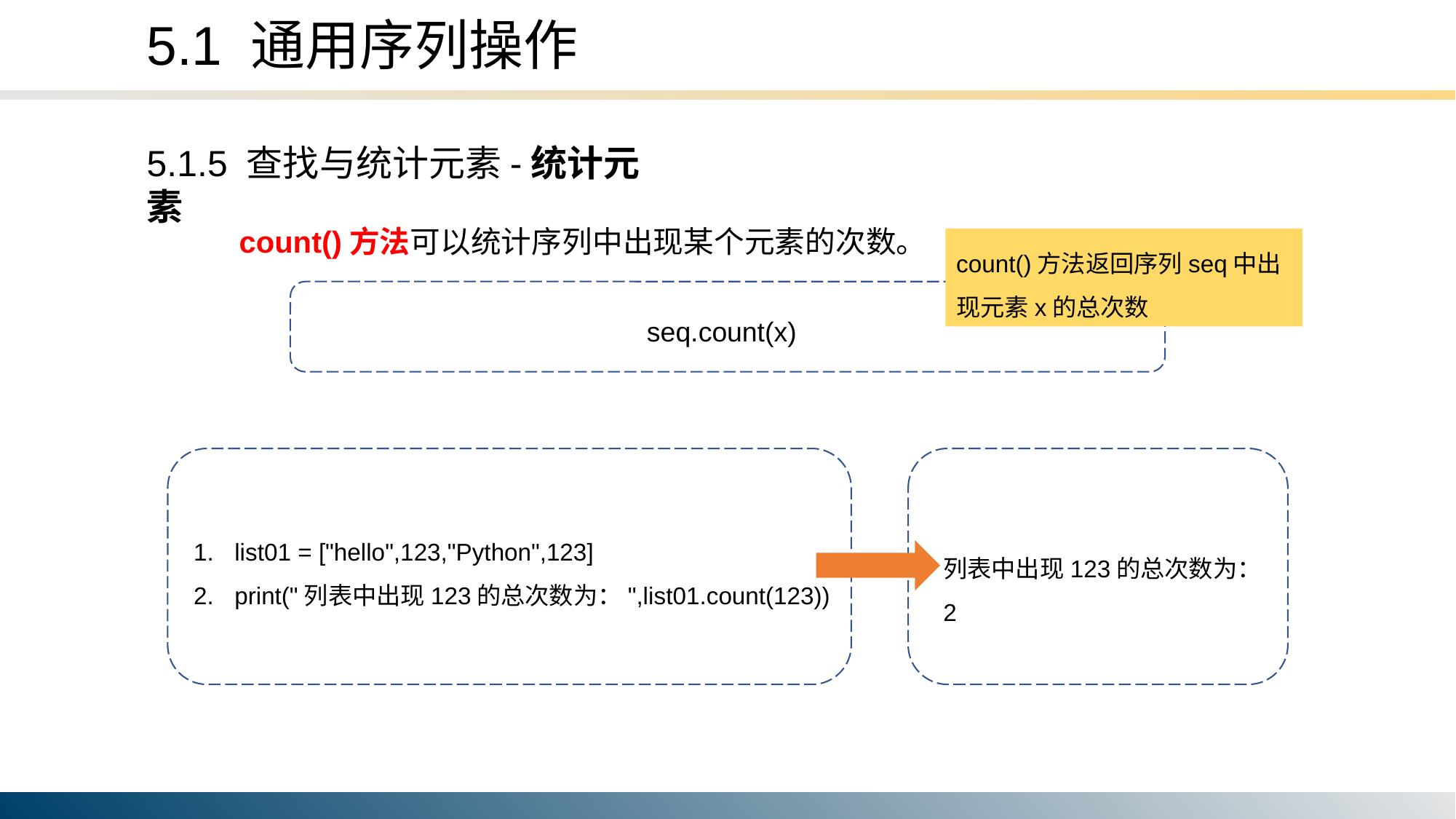

5.1 通用序列操作
5.1.5 查找与统计元素-统计元素
count()方法可以统计序列中出现某个元素的次数。
count()方法返回序列seq中出现元素x的总次数

seq.count(x)

list01 = ["hello",123,"Python",123]
print("列表中出现123的总次数为：",list01.count(123))
列表中出现123的总次数为： 2